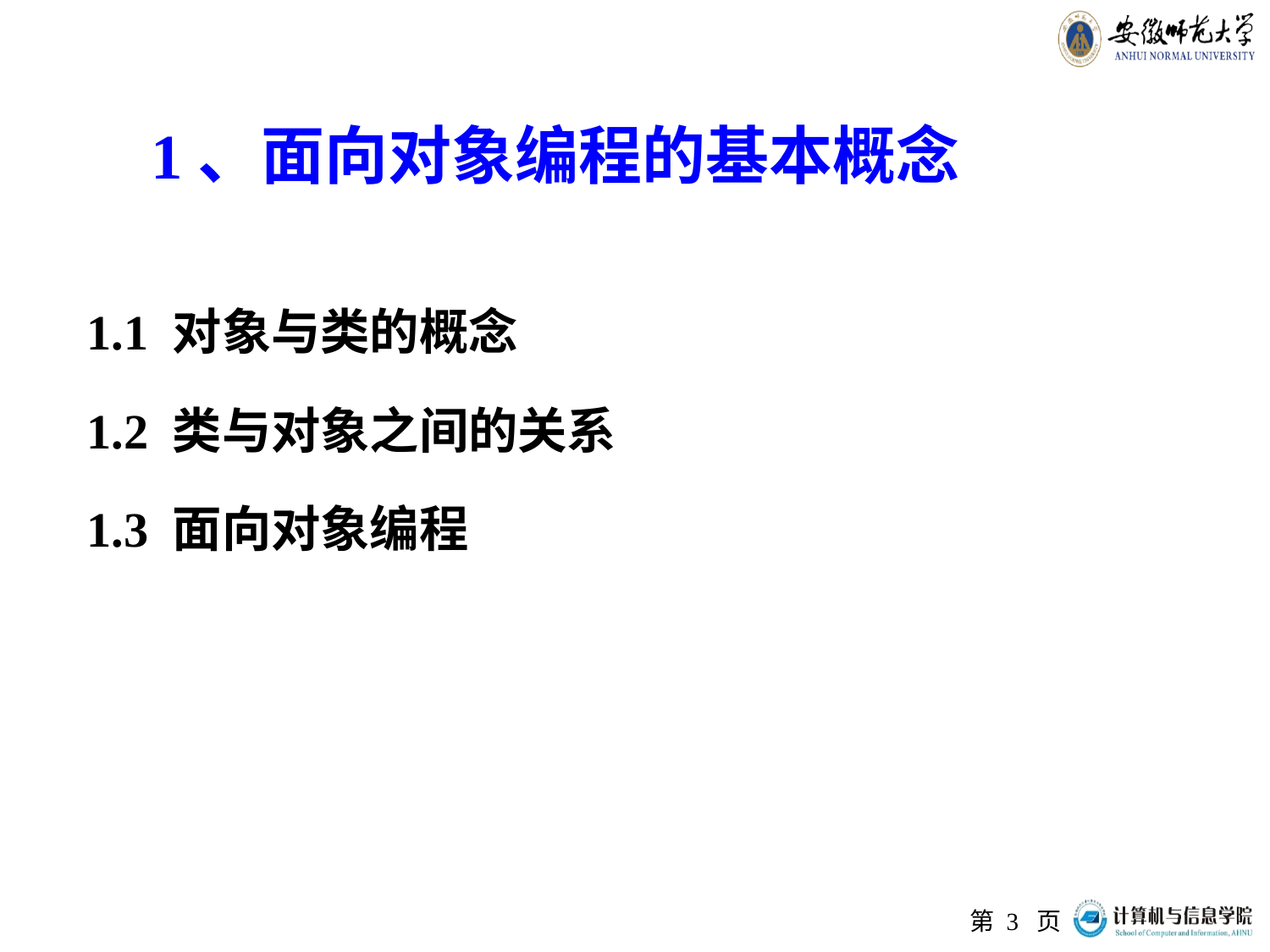

# 1、面向对象编程的基本概念
1.1 对象与类的概念
1.2 类与对象之间的关系
1.3 面向对象编程
第 3  页